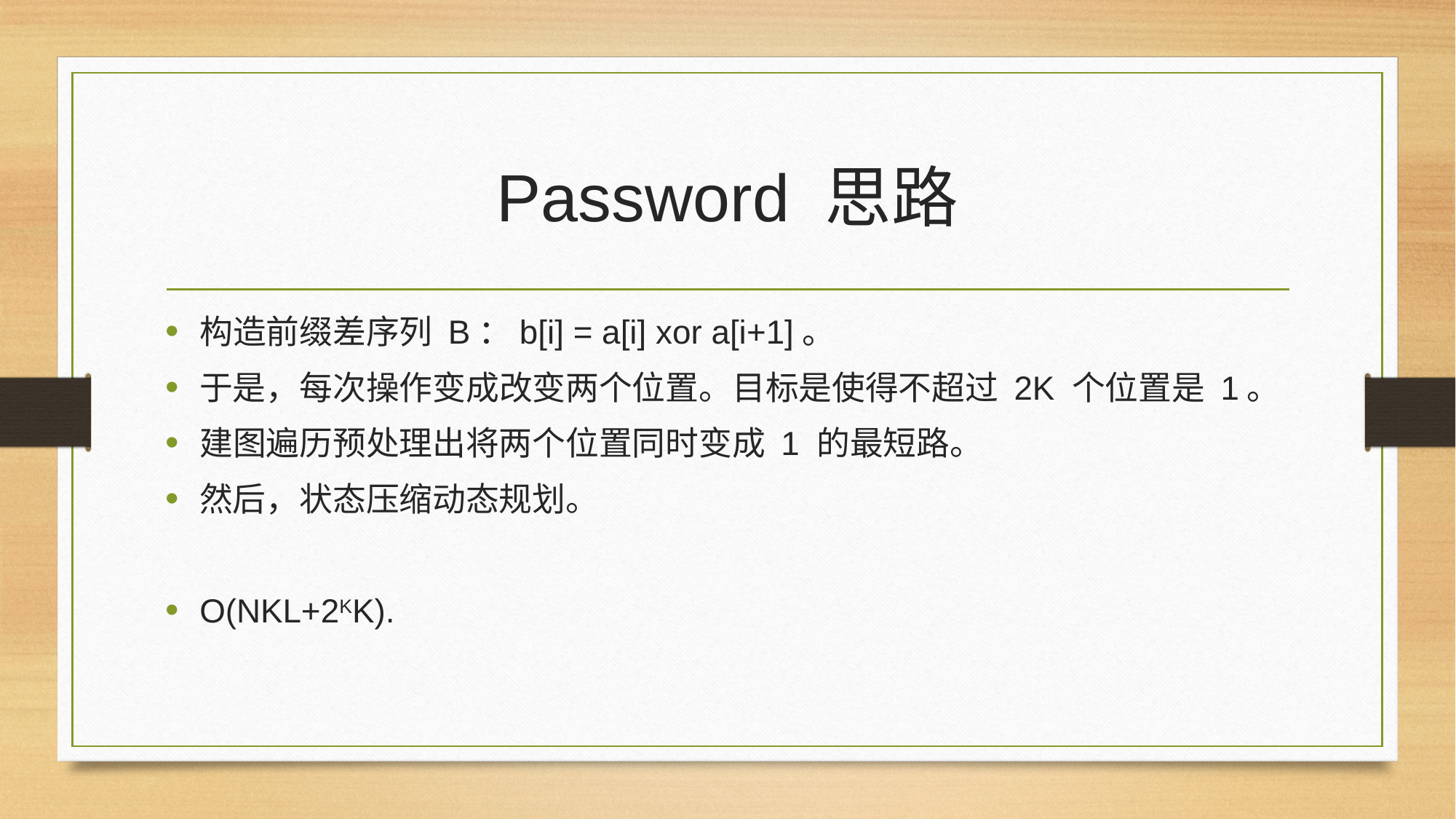

# Password 思路
构造前缀差序列 B：b[i] = a[i] xor a[i+1]。
于是，每次操作变成改变两个位置。目标是使得不超过 2K 个位置是 1。
建图遍历预处理出将两个位置同时变成 1 的最短路。
然后，状态压缩动态规划。

O(NKL+2KK).